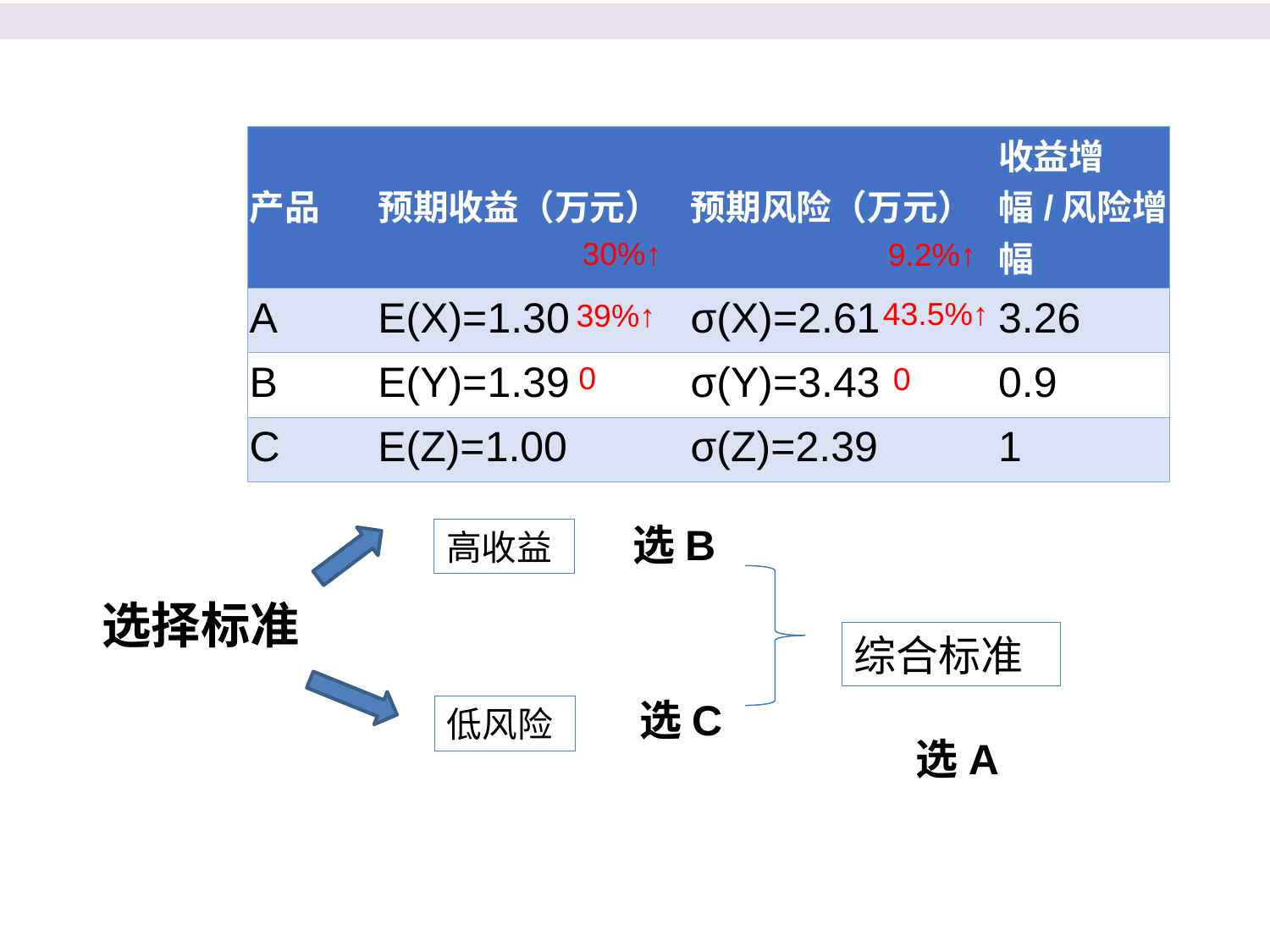

| 产品 | 预期收益（万元） | 预期风险（万元） | 收益增幅/风险增幅 |
| --- | --- | --- | --- |
| A | E(X)=1.30 | σ(X)=2.61 | 3.26 |
| B | E(Y)=1.39 | σ(Y)=3.43 | 0.9 |
| C | E(Z)=1.00 | σ(Z)=2.39 | 1 |
30%↑
9.2%↑
43.5%↑
39%↑
0
0
选B
高收益

选择标准
综合标准

选C
低风险
选A